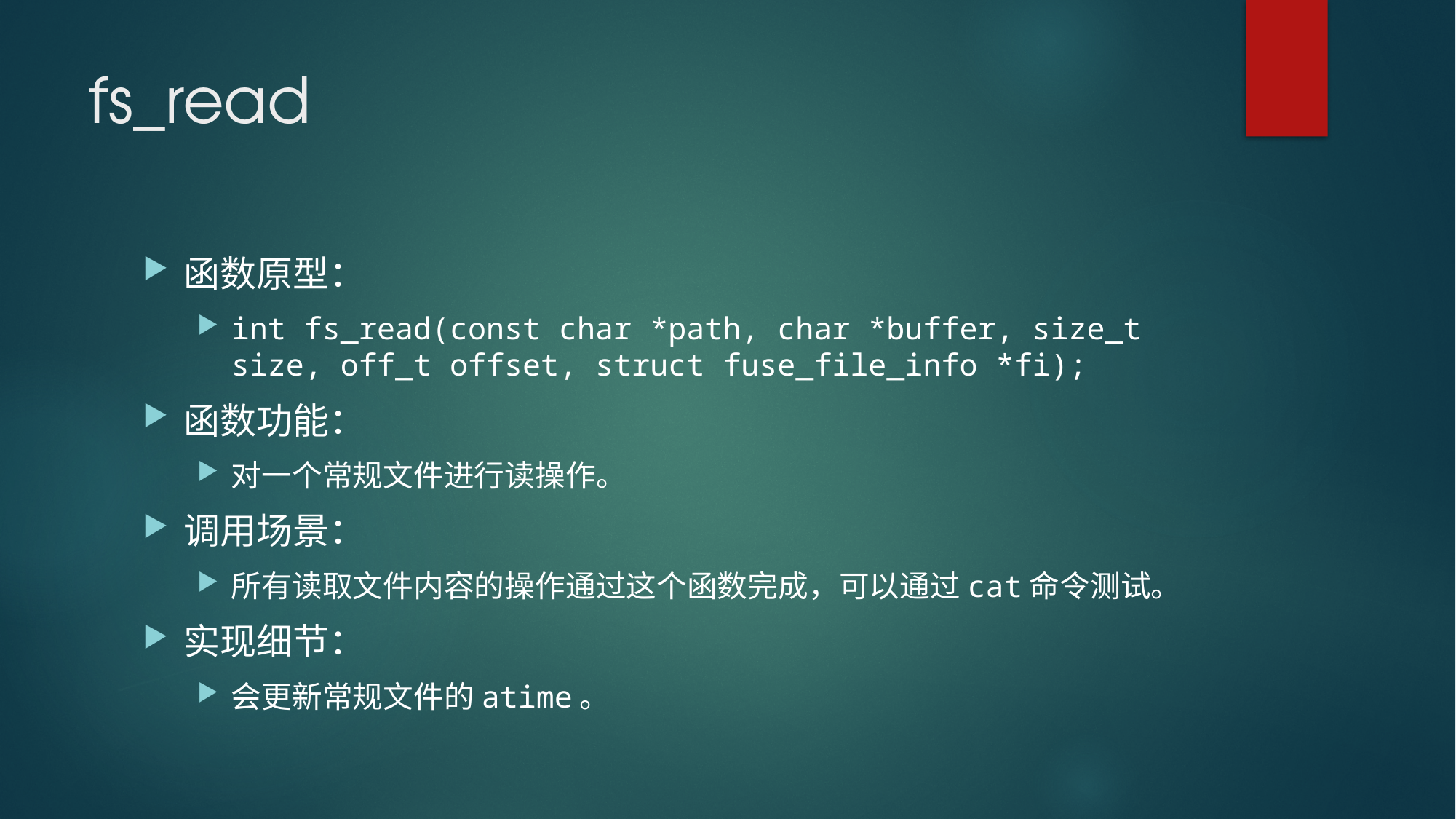

# fs_read
函数原型：
int fs_read(const char *path, char *buffer, size_t size, off_t offset, struct fuse_file_info *fi);
函数功能：
对一个常规文件进行读操作。
调用场景：
所有读取文件内容的操作通过这个函数完成，可以通过cat命令测试。
实现细节：
会更新常规文件的atime。